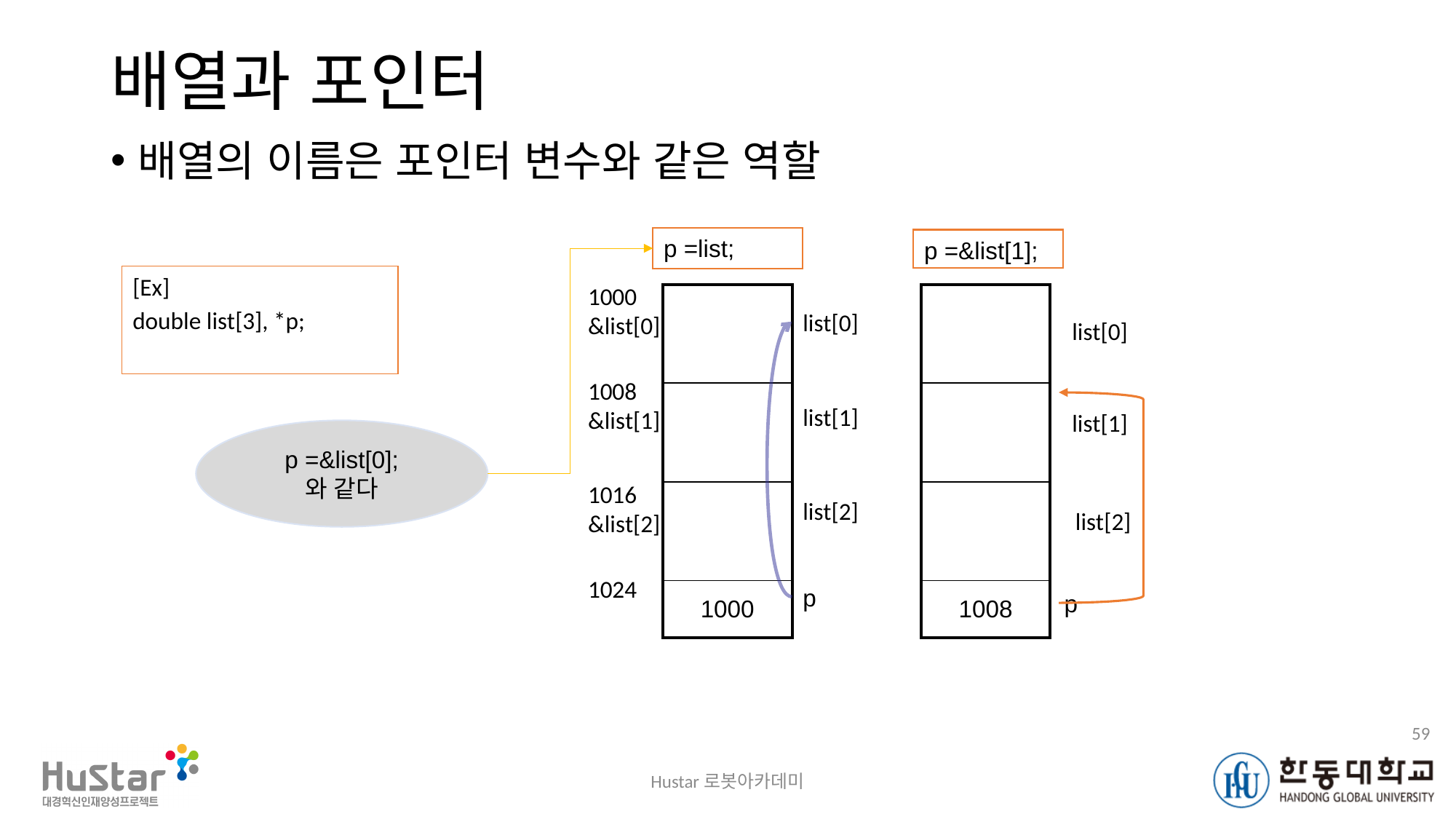

# 배열과 포인터
배열의 이름은 포인터 변수와 같은 역할
p =list;
p =&list[1];
[Ex]
double list[3], *p;

1000
&list[0]
|  |
| --- |
|  |
|  |
| 1000 |
|  |
| --- |
|  |
|  |
| 1008 |
list[0]
list[0]
1008
&list[1]

list[1]
list[1]
p =&list[0];
와 같다
1016
&list[2]
list[2]
list[2]
1024
p
p
59
Hustar로봇아카데미